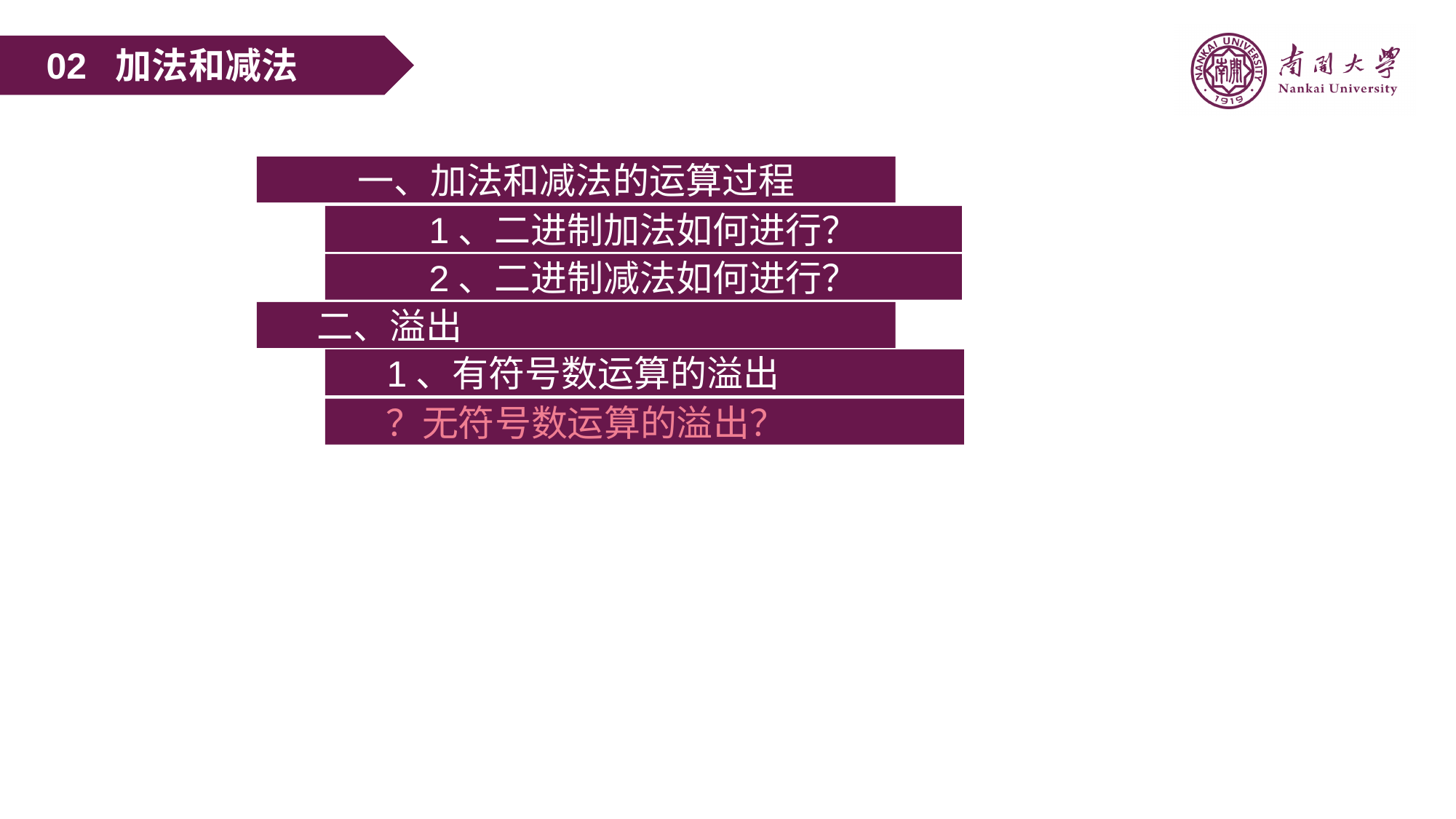

02  加法和减法
一、加法和减法的运算过程
1、二进制加法如何进行？
2、二进制减法如何进行？
     二、溢出
     1、有符号数运算的溢出
     ？无符号数运算的溢出？